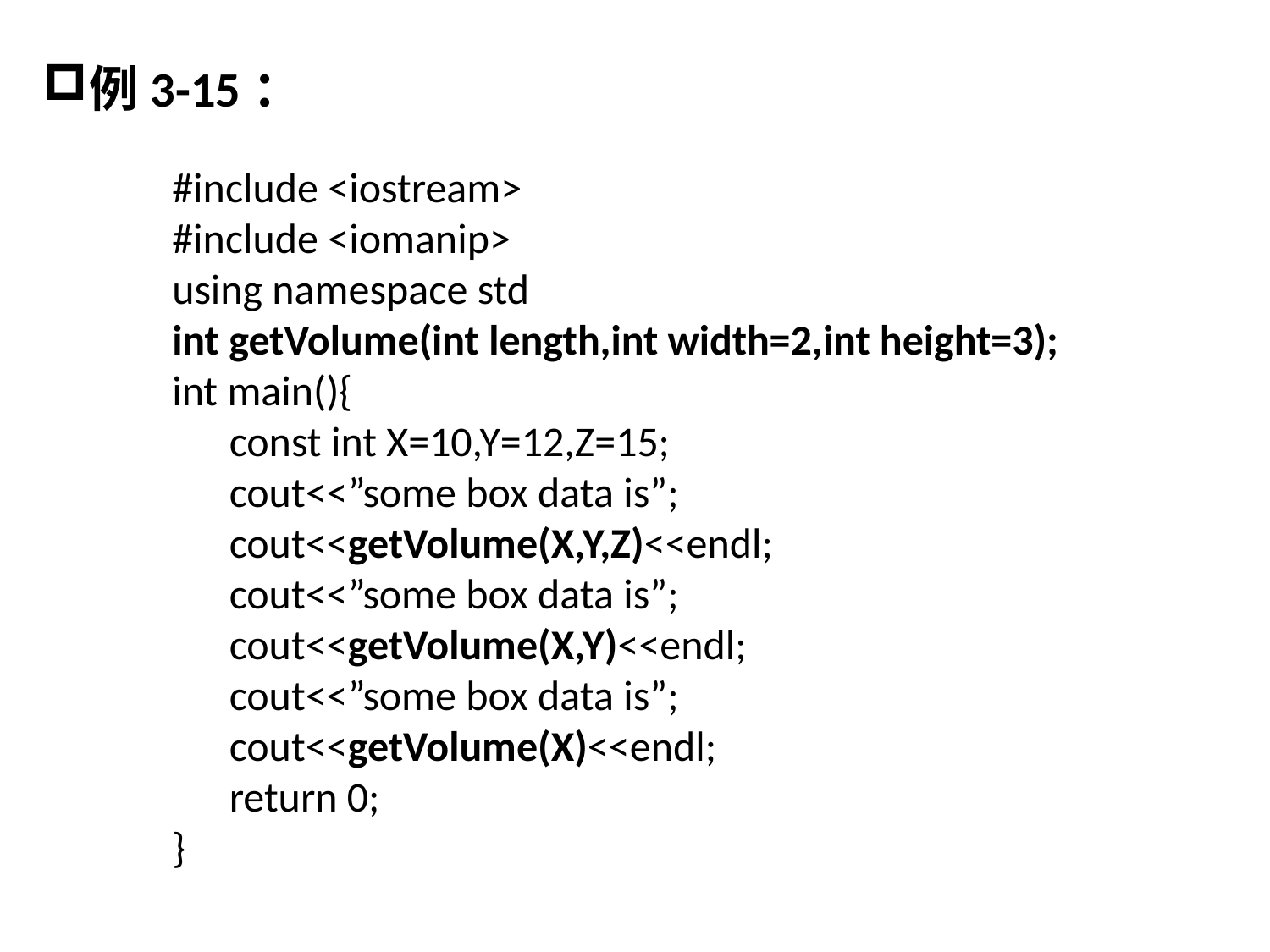

例3-15：
#include <iostream>
#include <iomanip>
using namespace std
int getVolume(int length,int width=2,int height=3);
int main(){
      const int X=10,Y=12,Z=15;
      cout<<”some box data is”;
      cout<<getVolume(X,Y,Z)<<endl;
      cout<<”some box data is”;
      cout<<getVolume(X,Y)<<endl;
      cout<<”some box data is”;
      cout<<getVolume(X)<<endl;
      return 0;
}
67